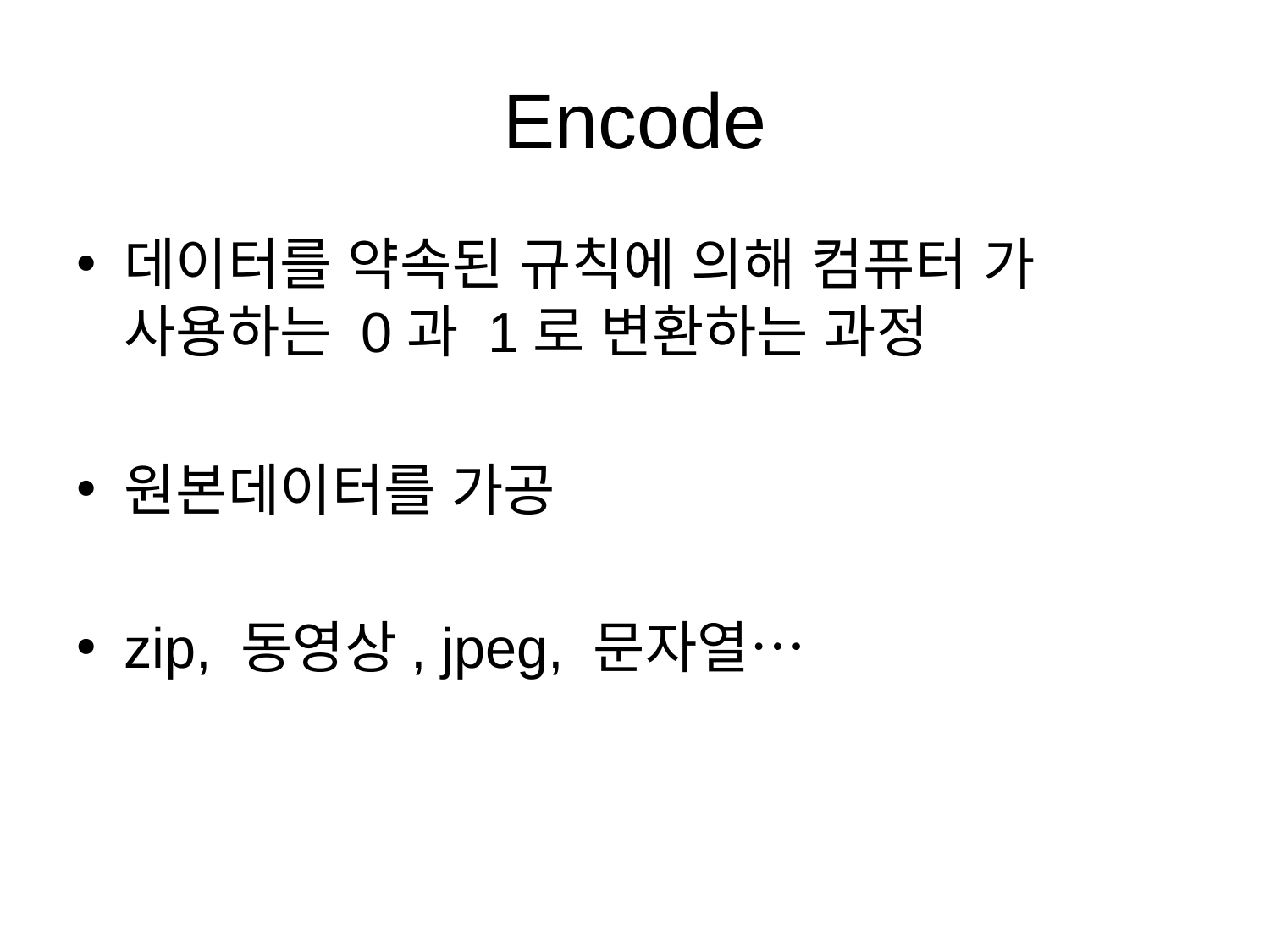

# Encode
데이터를 약속된 규칙에 의해 컴퓨터 가 사용하는 0과 1로 변환하는 과정

원본데이터를 가공

zip, 동영상, jpeg, 문자열…